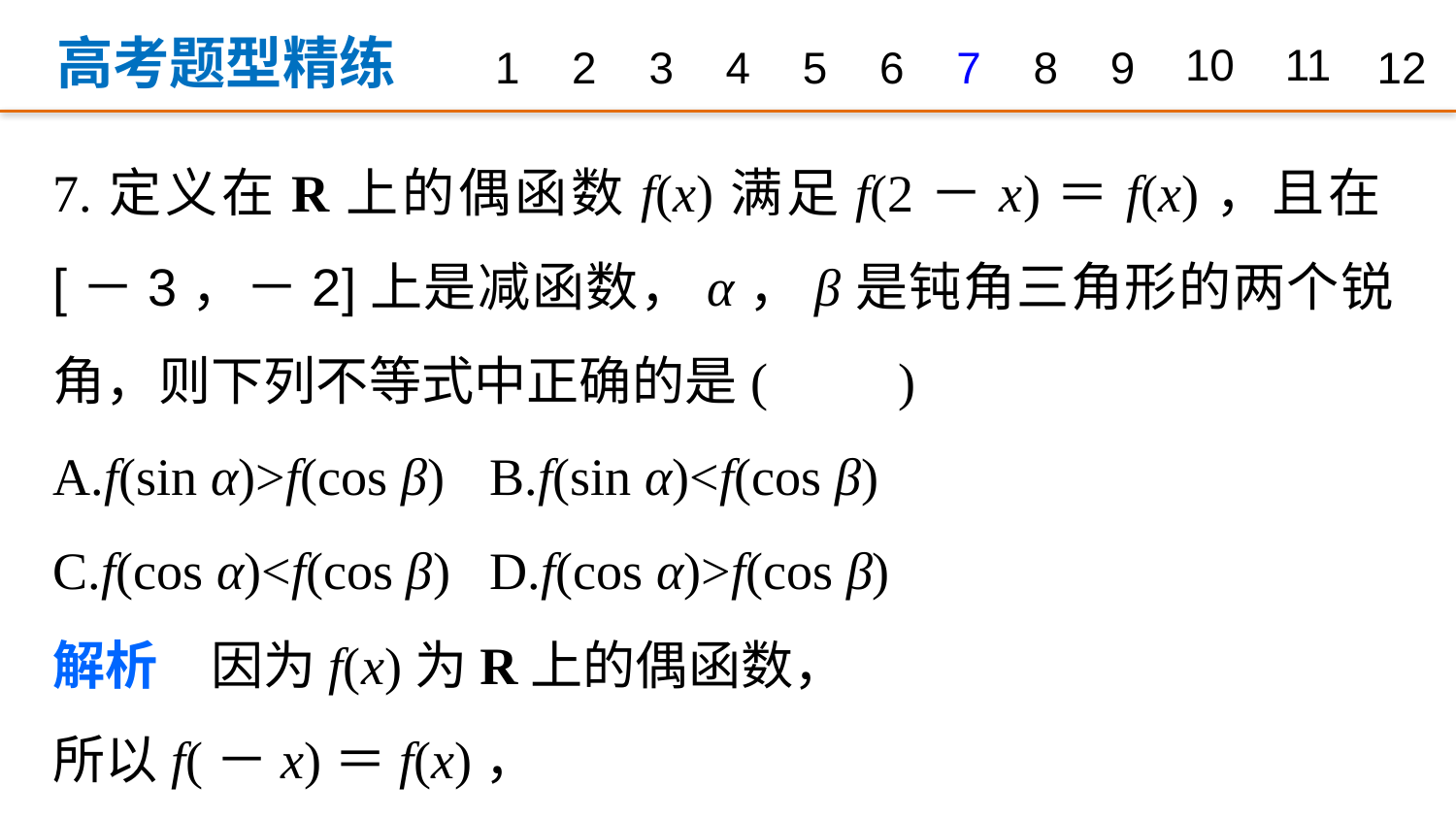

高考题型精练
1
2
3
4
5
6
7
8
9
10
11
12
7.定义在R上的偶函数f(x)满足f(2－x)＝f(x)，且在[－3，－2]上是减函数，α，β是钝角三角形的两个锐角，则下列不等式中正确的是(　　)
A.f(sin α)>f(cos β)  	B.f(sin α)<f(cos β)
C.f(cos α)<f(cos β)  	D.f(cos α)>f(cos β)
解析　因为f(x)为R上的偶函数，
所以f(－x)＝f(x)，